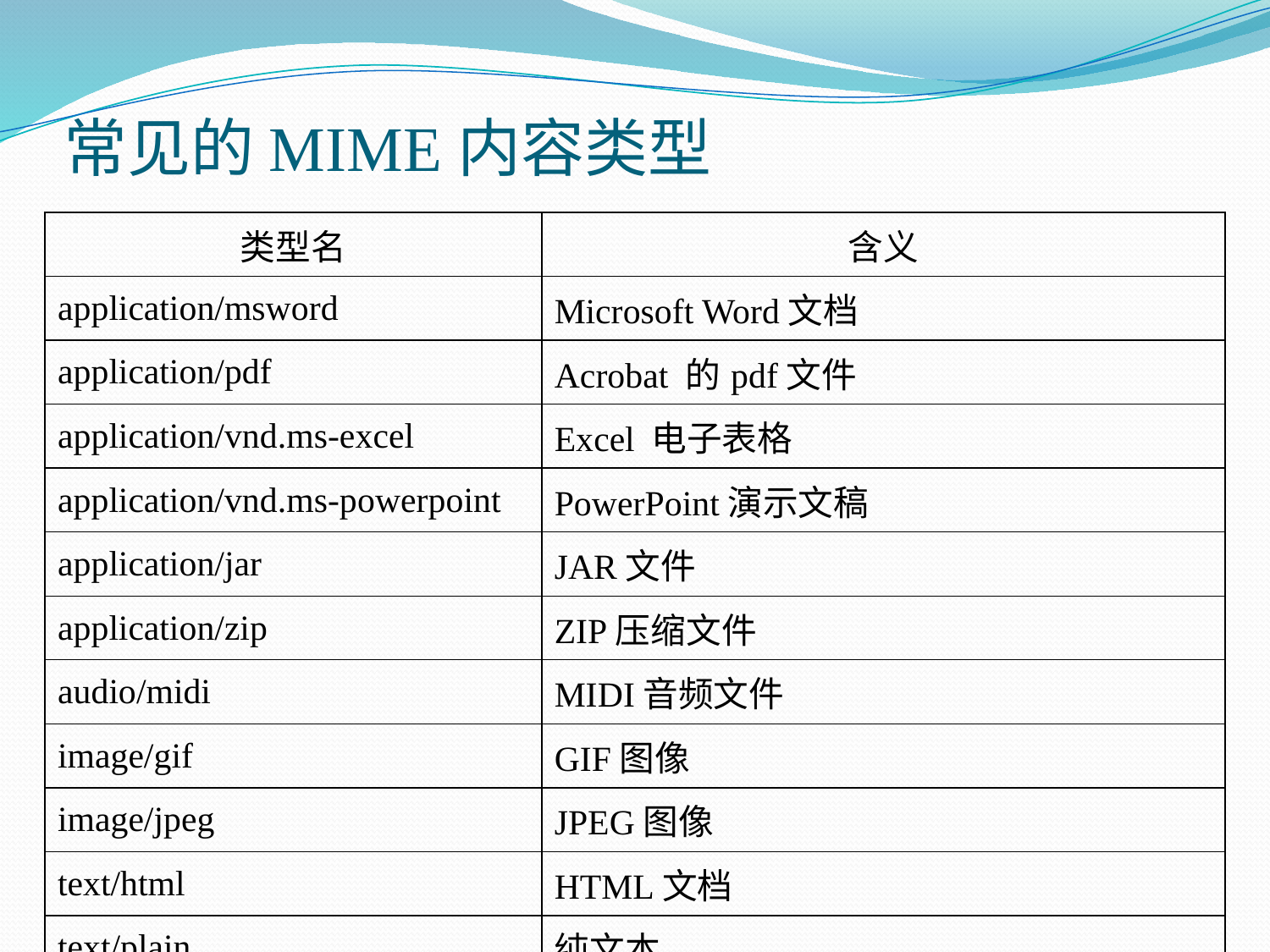

# 常见的MIME内容类型
| 类型名 | 含义 |
| --- | --- |
| application/msword | Microsoft Word文档 |
| application/pdf | Acrobat 的pdf文件 |
| application/vnd.ms-excel | Excel 电子表格 |
| application/vnd.ms-powerpoint | PowerPoint演示文稿 |
| application/jar | JAR文件 |
| application/zip | ZIP压缩文件 |
| audio/midi | MIDI音频文件 |
| image/gif | GIF图像 |
| image/jpeg | JPEG图像 |
| text/html | HTML文档 |
| text/plain | 纯文本 |
| video/mpeg | MPEG视频片段 |